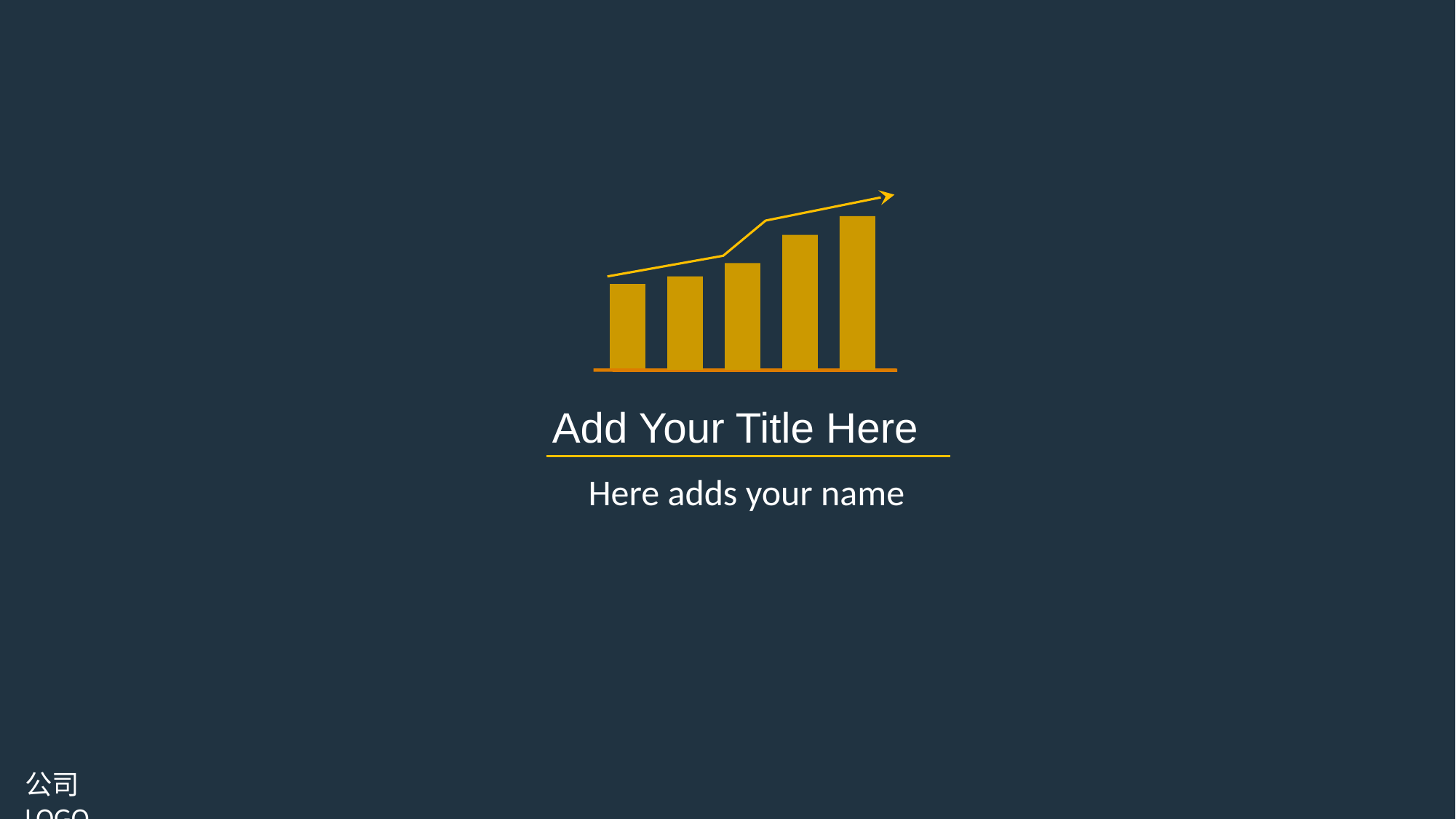

Add Your Title Here
Here adds your name

公司LOGO